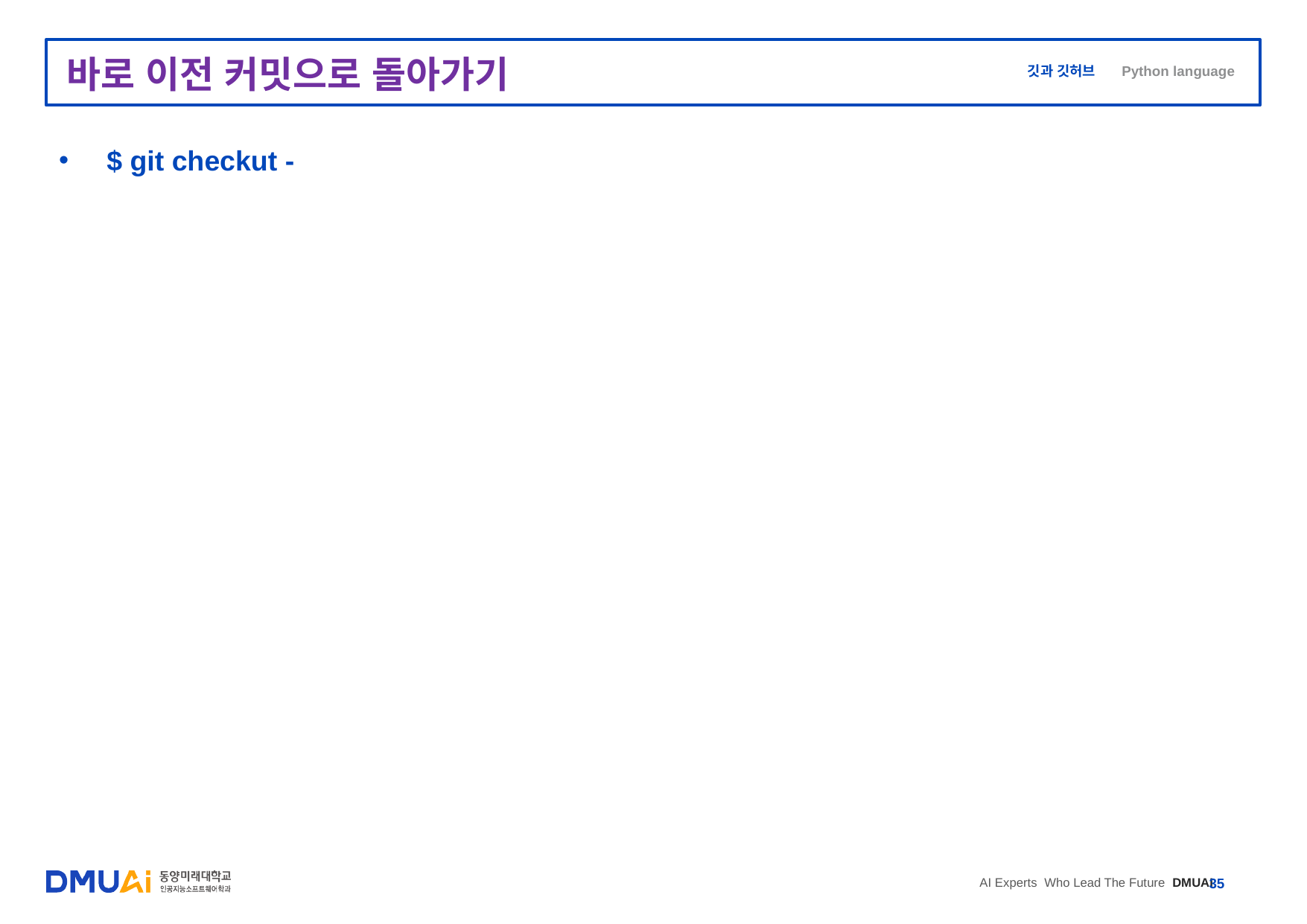

# 바로 이전 커밋으로 돌아가기
$ git checkut -